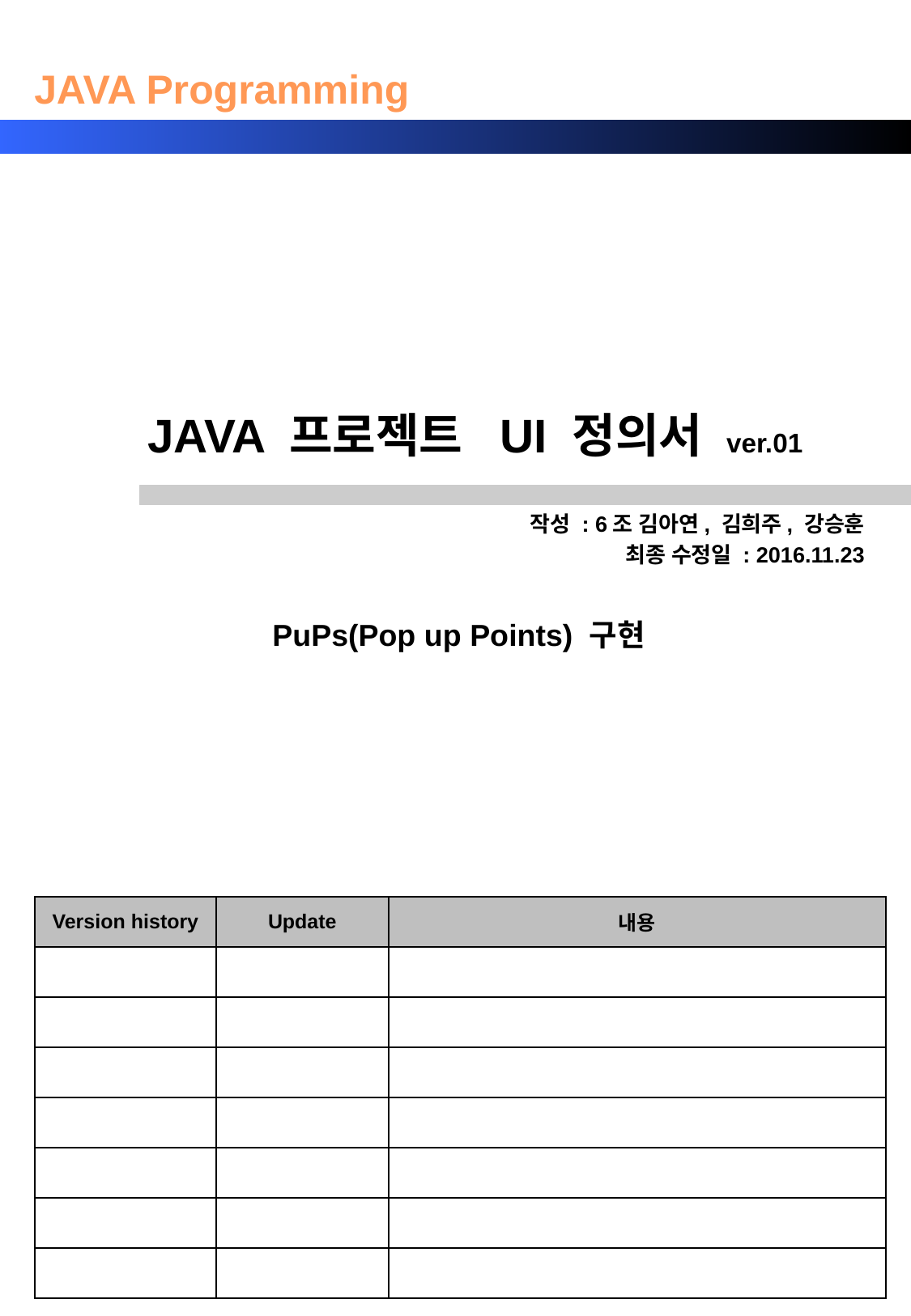

# JAVA 프로젝트  UI 정의서 ver.01

	작성 : 6조 김아연, 김희주, 강승훈
	최종 수정일 : 2016.11.23
PuPs(Pop up Points) 구현
| Version history | Update | 내용 |
| --- | --- | --- |
|  |  |  |
|  |  |  |
|  |  |  |
|  |  |  |
|  |  |  |
|  |  |  |
|  |  |  |